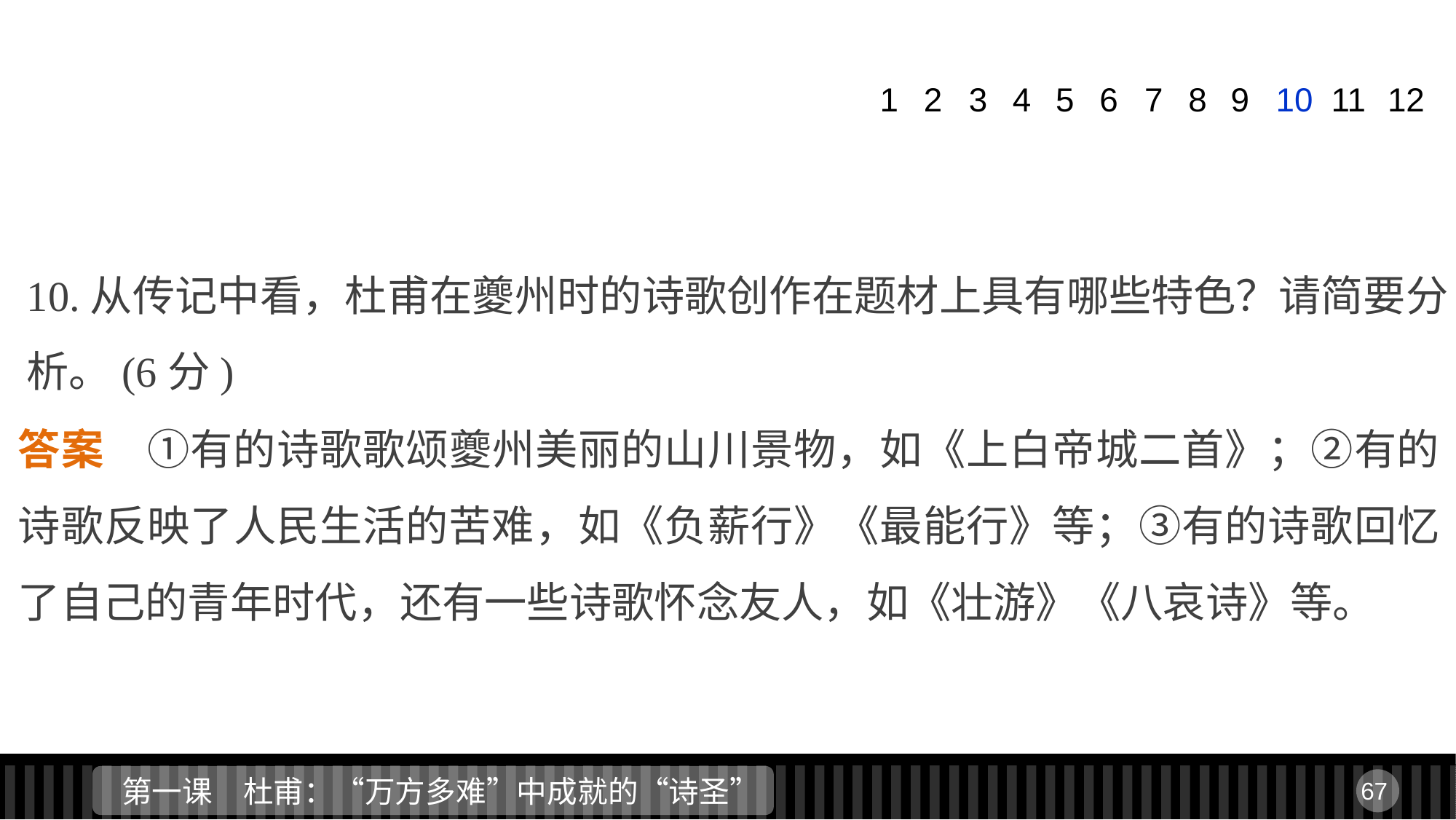

1
2
3
4
5
6
7
8
9
10
11
12
10.从传记中看，杜甫在夔州时的诗歌创作在题材上具有哪些特色？请简要分析。(6分)
答案　①有的诗歌歌颂夔州美丽的山川景物，如《上白帝城二首》；②有的诗歌反映了人民生活的苦难，如《负薪行》《最能行》等；③有的诗歌回忆了自己的青年时代，还有一些诗歌怀念友人，如《壮游》《八哀诗》等。